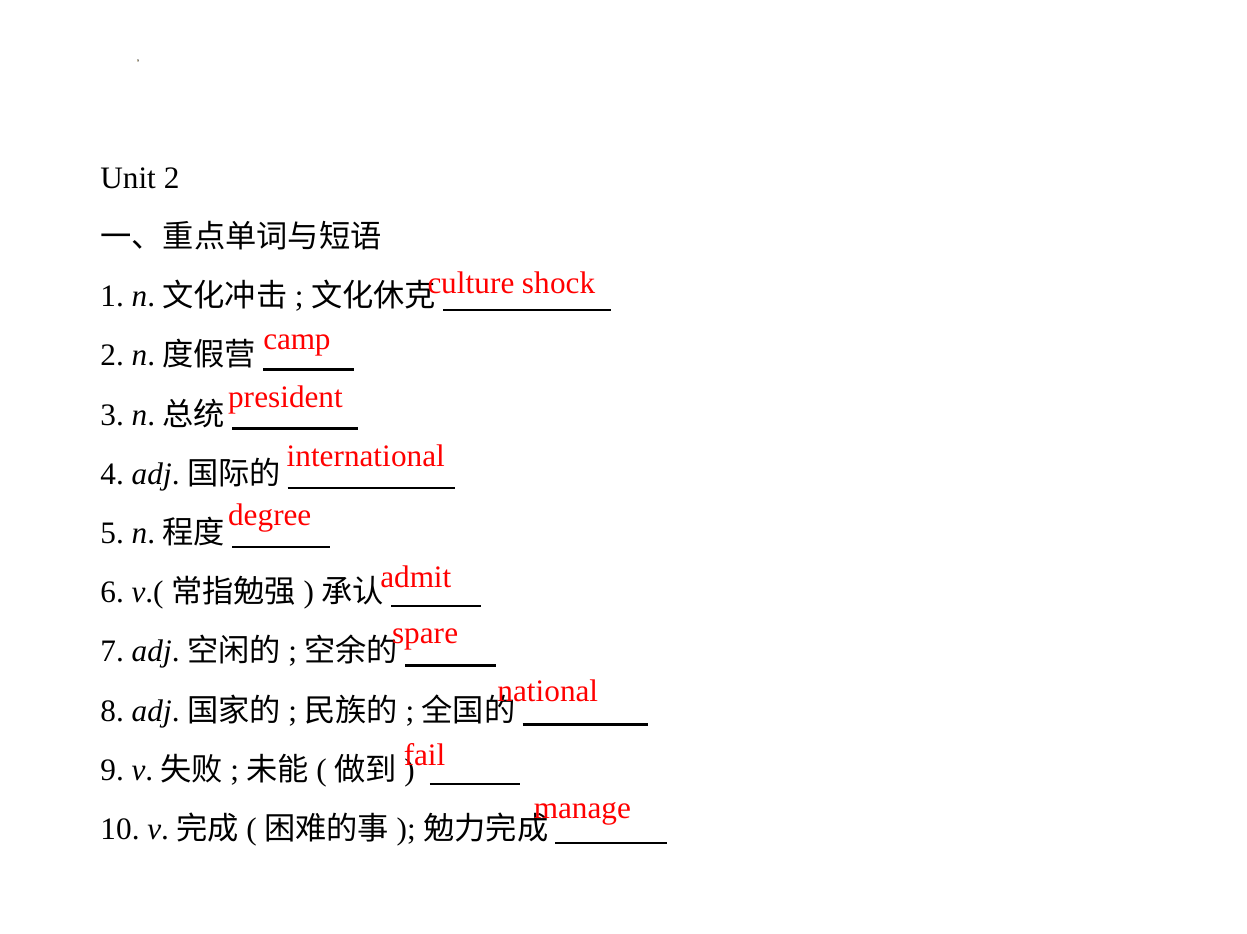

Unit 2
一、重点单词与短语
1. n.文化冲击;文化休克
2. n.度假营
3. n.总统
4. adj.国际的
5. n.程度
6. v.(常指勉强)承认
7. adj.空闲的;空余的
8. adj.国家的;民族的;全国的
9. v.失败;未能(做到)
10. v.完成(困难的事);勉力完成
culture shock
camp
president
international
degree
admit
spare
national
fail
manage